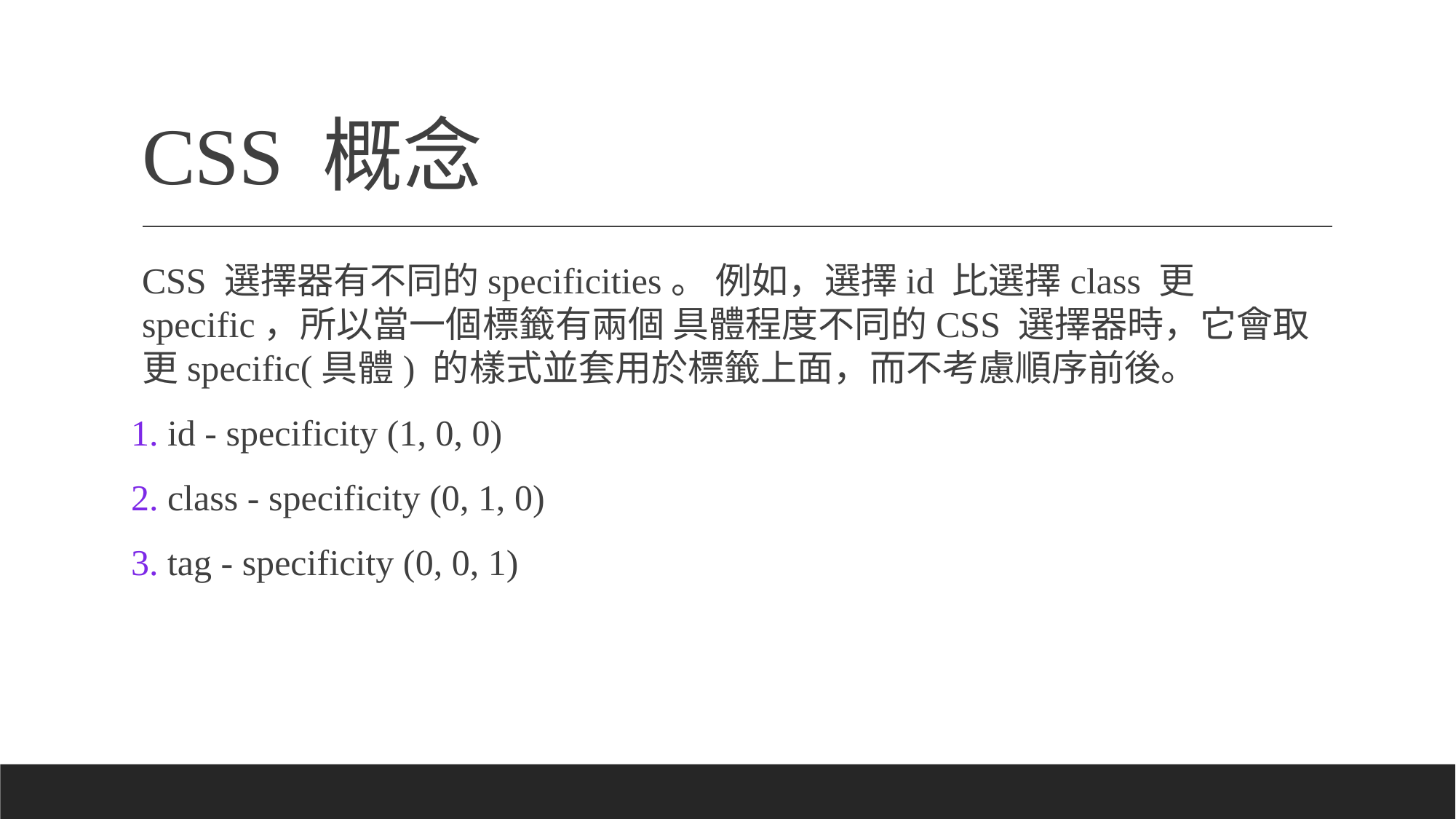

# CSS 概念
CSS 選擇器有不同的specificities。 例如，選擇id 比選擇class 更specific，所以當一個標籤有兩個 具體程度不同的CSS 選擇器時，它會取更specific(具體) 的樣式並套用於標籤上面，而不考慮順序前後。
 id - specificity (1, 0, 0)
 class - specificity (0, 1, 0)
 tag - specificity (0, 0, 1)